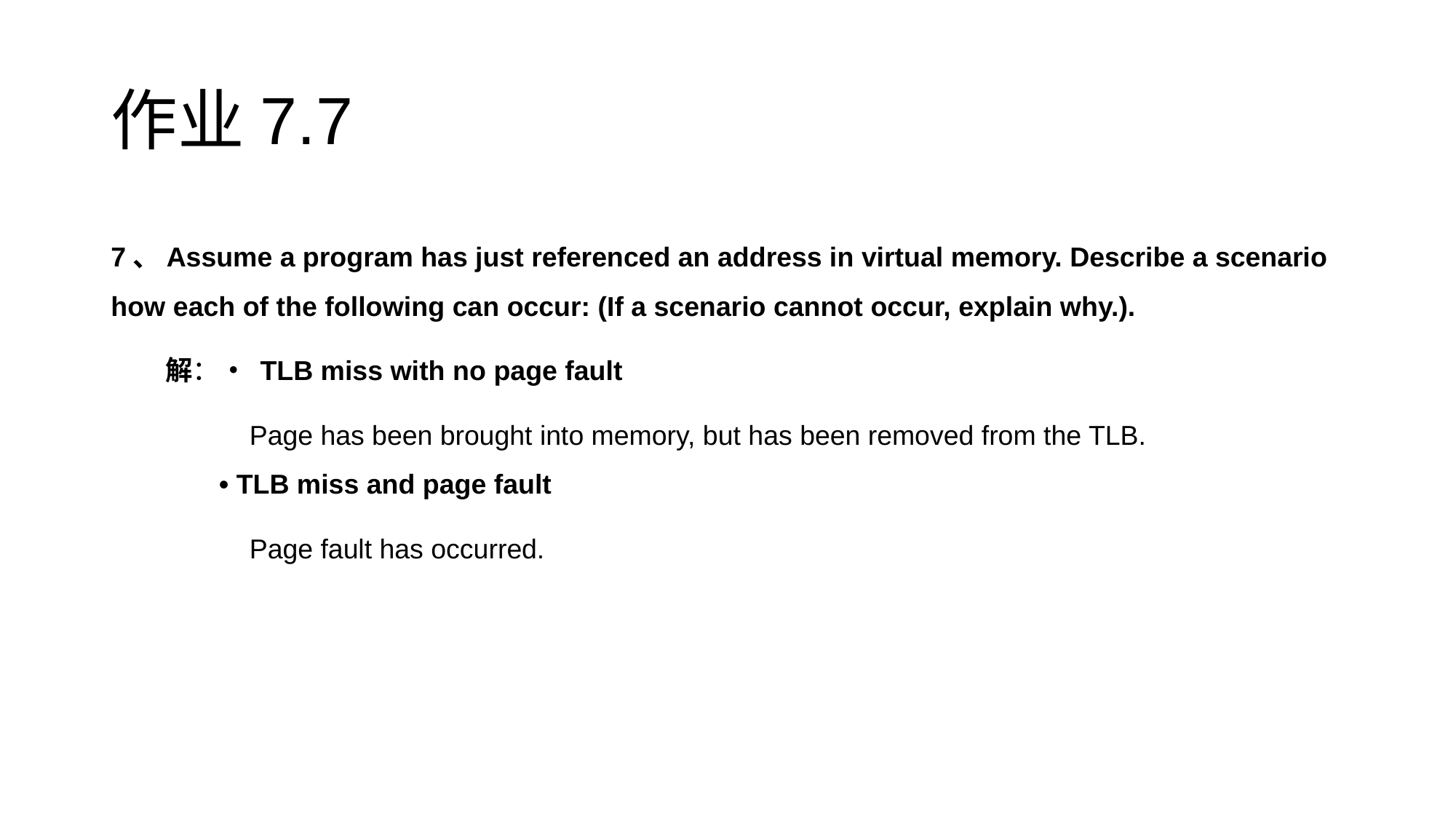

# 作业7.7
7、Assume a program has just referenced an address in virtual memory. Describe a scenario how each of the following can occur: (If a scenario cannot occur, explain why.).
解：• TLB miss with no page fault
           Page has been brought into memory, but has been removed from the TLB.
       • TLB miss and page fault
           Page fault has occurred.